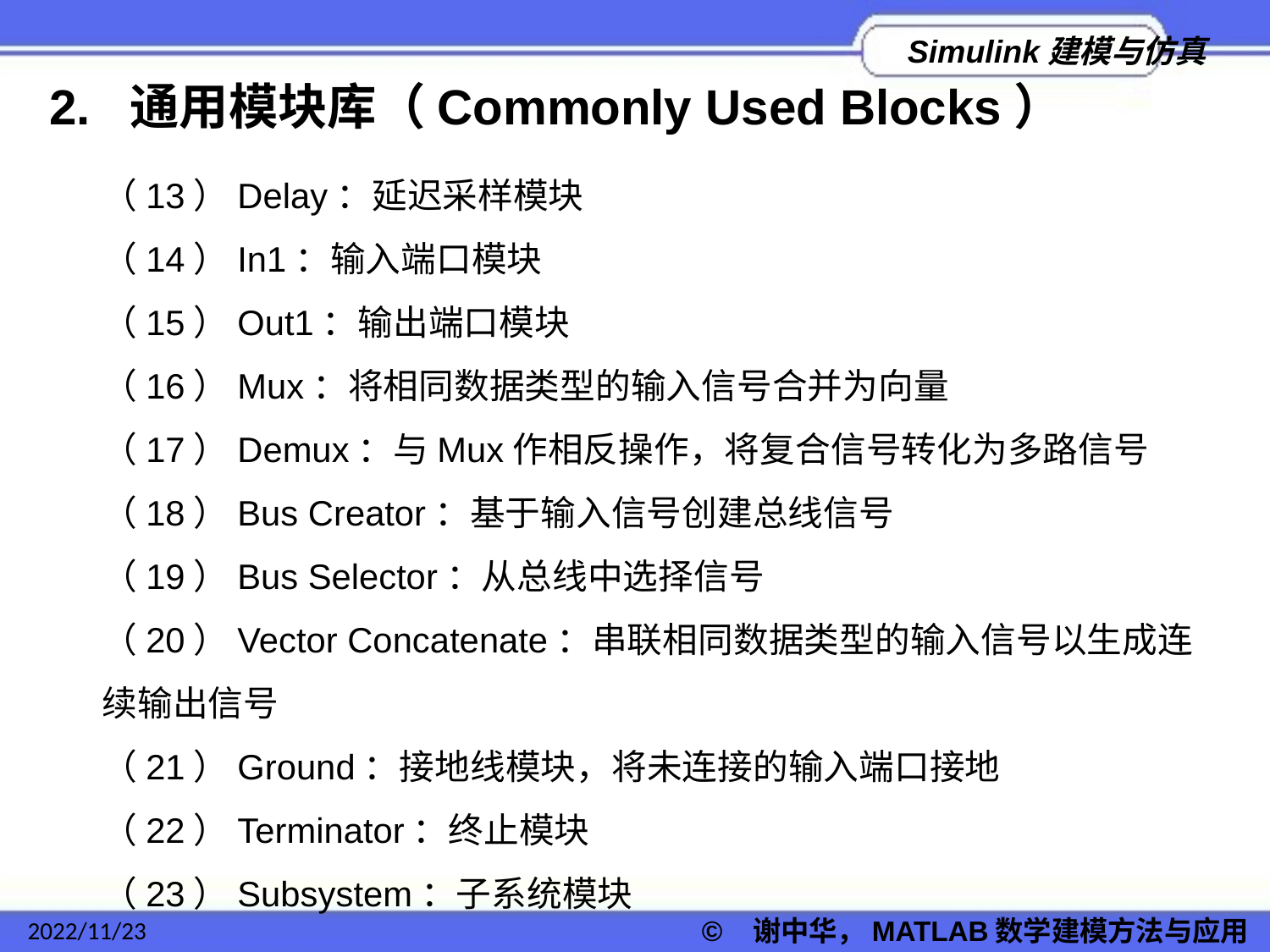

2.  通用模块库（Commonly Used Blocks）
（13）Delay：延迟采样模块
（14）In1：输入端口模块
（15）Out1：输出端口模块
（16）Mux：将相同数据类型的输入信号合并为向量
（17）Demux：与Mux作相反操作，将复合信号转化为多路信号
（18）Bus Creator：基于输入信号创建总线信号
（19）Bus Selector：从总线中选择信号
（20）Vector Concatenate：串联相同数据类型的输入信号以生成连续输出信号
（21）Ground：接地线模块，将未连接的输入端口接地
（22）Terminator：终止模块
（23）Subsystem：子系统模块
2022/11/23
©   谢中华，MATLAB数学建模方法与应用